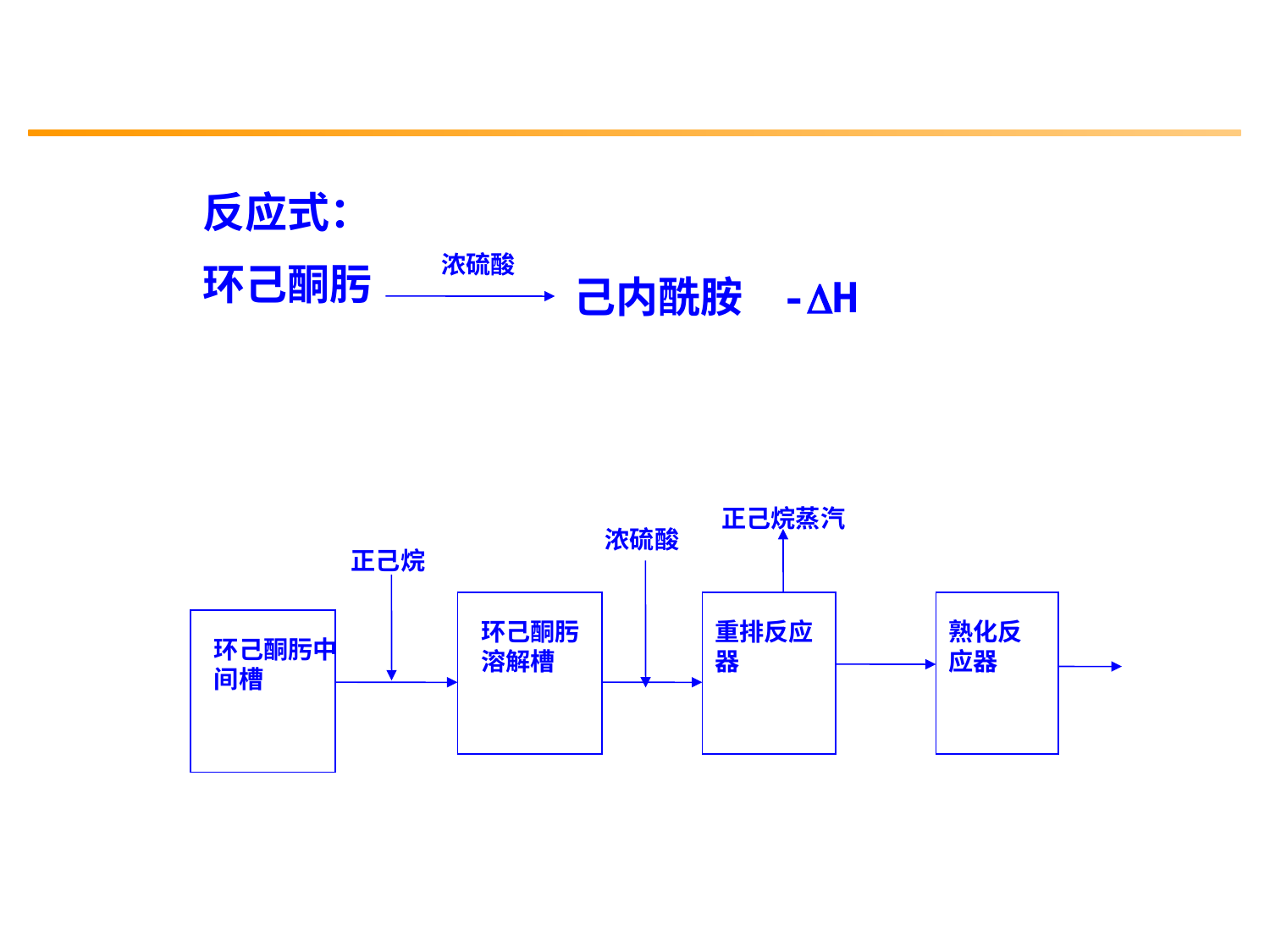

反应式：
环己酮肟
浓硫酸
己内酰胺   -ΔH

正己烷蒸汽
浓硫酸

正己烷

环己酮肟溶解槽
重排反应器
熟化反应器
环己酮肟中间槽